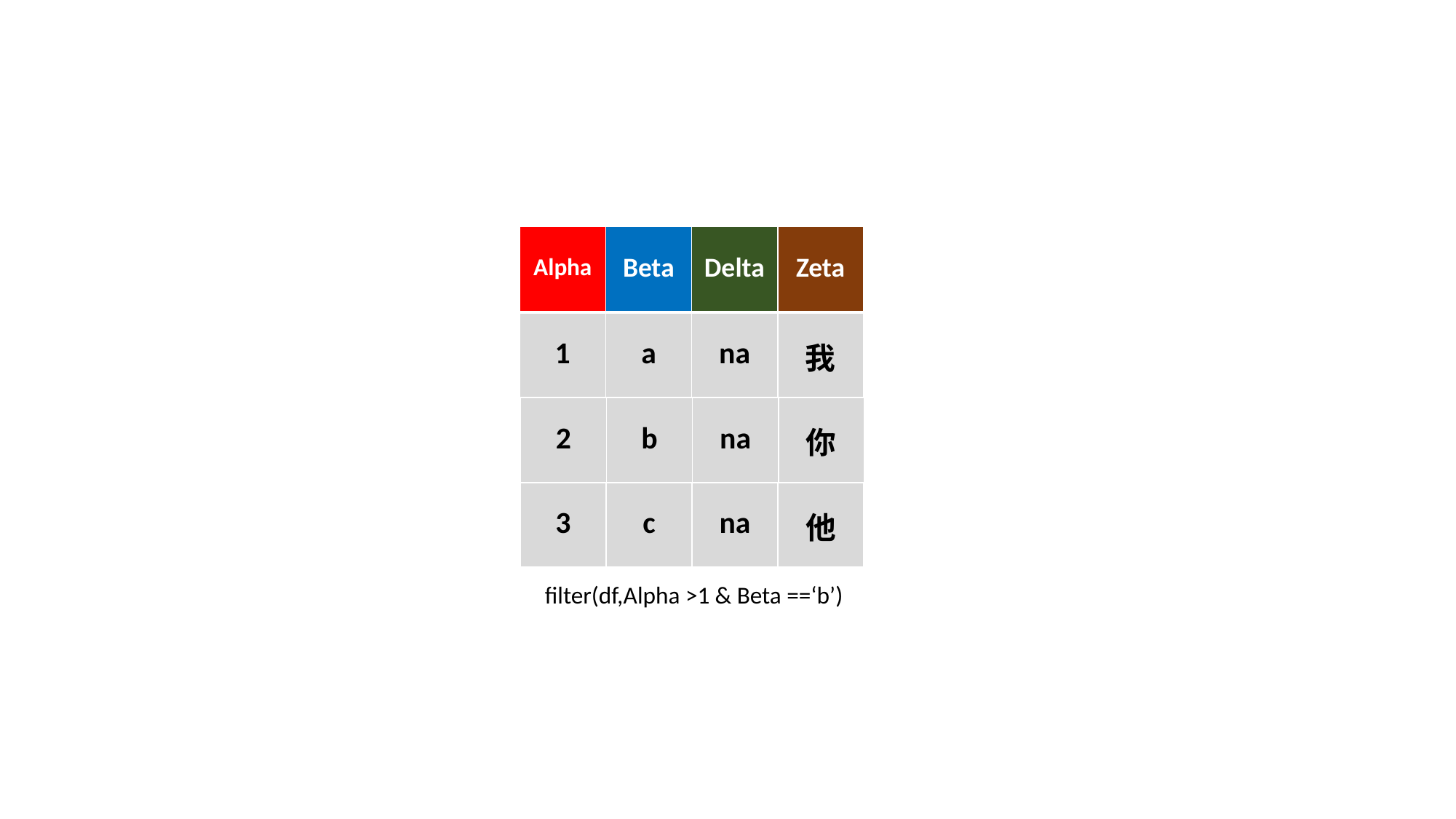

| Alpha | Beta | Delta | Zeta |
| --- | --- | --- | --- |
| 1 | a | na | 我 |
| --- | --- | --- | --- |
| 2 | b | na | 你 |
| --- | --- | --- | --- |
| 3 | c | na | 他 |
| --- | --- | --- | --- |
filter(df,Alpha >1 & Beta ==‘b’)